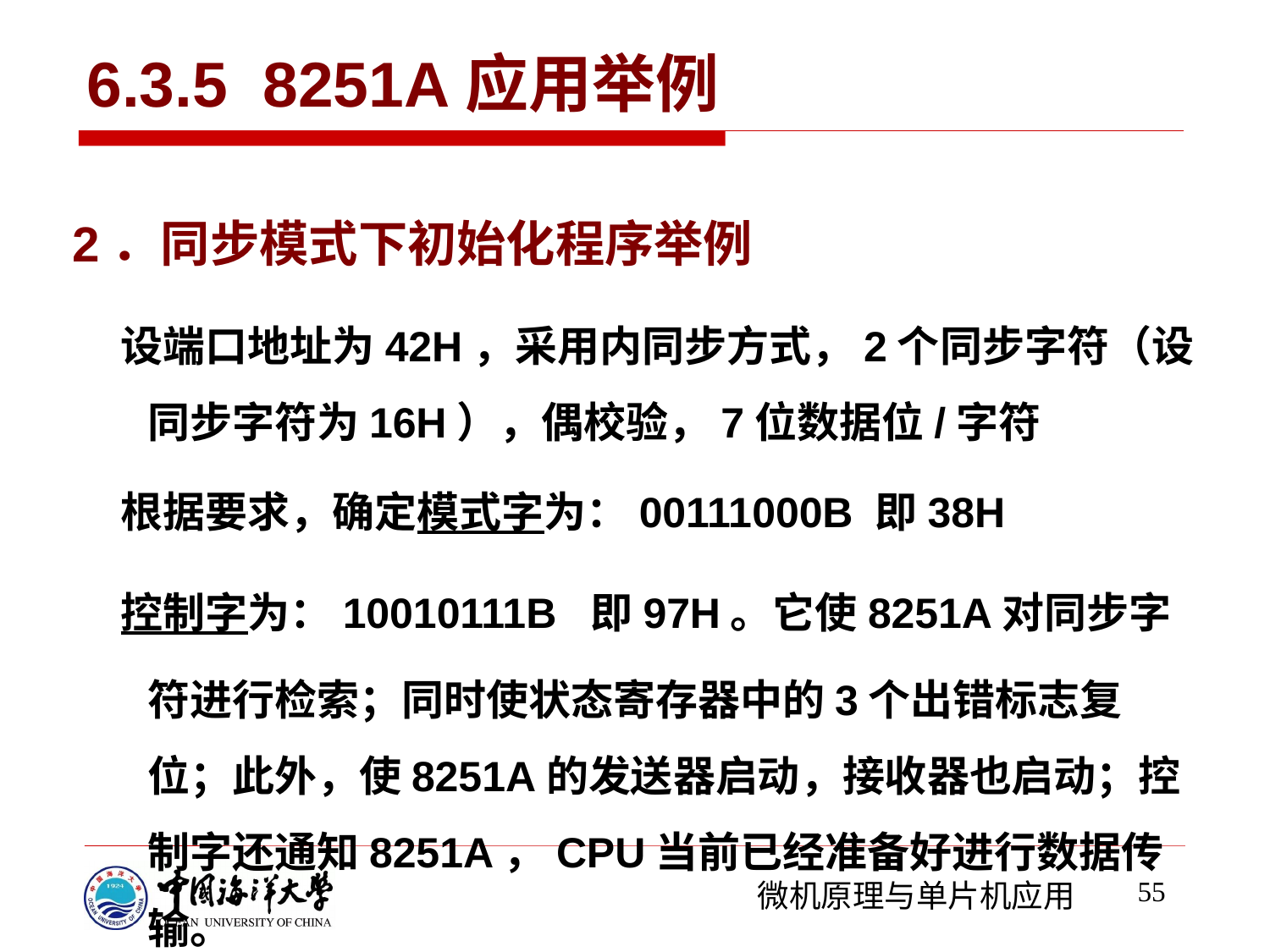

6.3.5  8251A应用举例
# 2．同步模式下初始化程序举例
   设端口地址为42H，采用内同步方式，2个同步字符（设同步字符为16H），偶校验，7位数据位/字符
   根据要求，确定模式字为：00111000B 即38H
   控制字为：10010111B  即97H。它使8251A对同步字符进行检索；同时使状态寄存器中的3个出错标志复位；此外，使8251A的发送器启动，接收器也启动；控制字还通知8251A，CPU当前已经准备好进行数据传输。

55